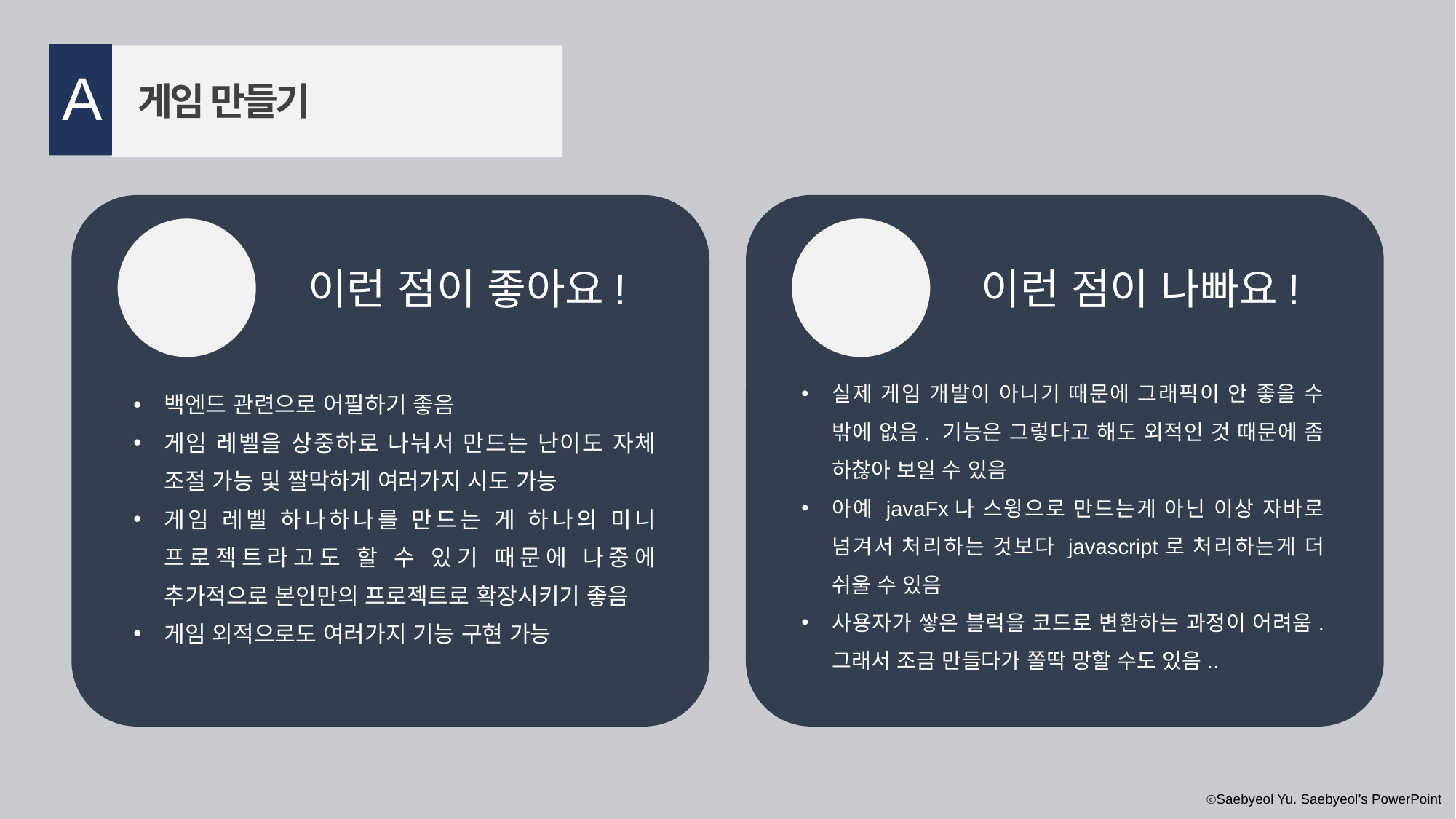

A
게임 만들기

이런 점이 좋아요!
백엔드 관련으로 어필하기 좋음
게임 레벨을 상중하로 나눠서 만드는 난이도 자체 조절 가능 및 짤막하게 여러가지 시도 가능
게임 레벨 하나하나를 만드는 게 하나의 미니 프로젝트라고도 할 수 있기 때문에 나중에 추가적으로 본인만의 프로젝트로 확장시키기 좋음
게임 외적으로도 여러가지 기능 구현 가능

이런 점이 나빠요!
실제 게임 개발이 아니기 때문에 그래픽이 안 좋을 수 밖에 없음. 기능은 그렇다고 해도 외적인 것 때문에 좀 하찮아 보일 수 있음
아예 javaFx나 스윙으로 만드는게 아닌 이상 자바로 넘겨서 처리하는 것보다 javascript로 처리하는게 더 쉬울 수 있음
사용자가 쌓은 블럭을 코드로 변환하는 과정이 어려움. 그래서 조금 만들다가 쫄딱 망할 수도 있음..